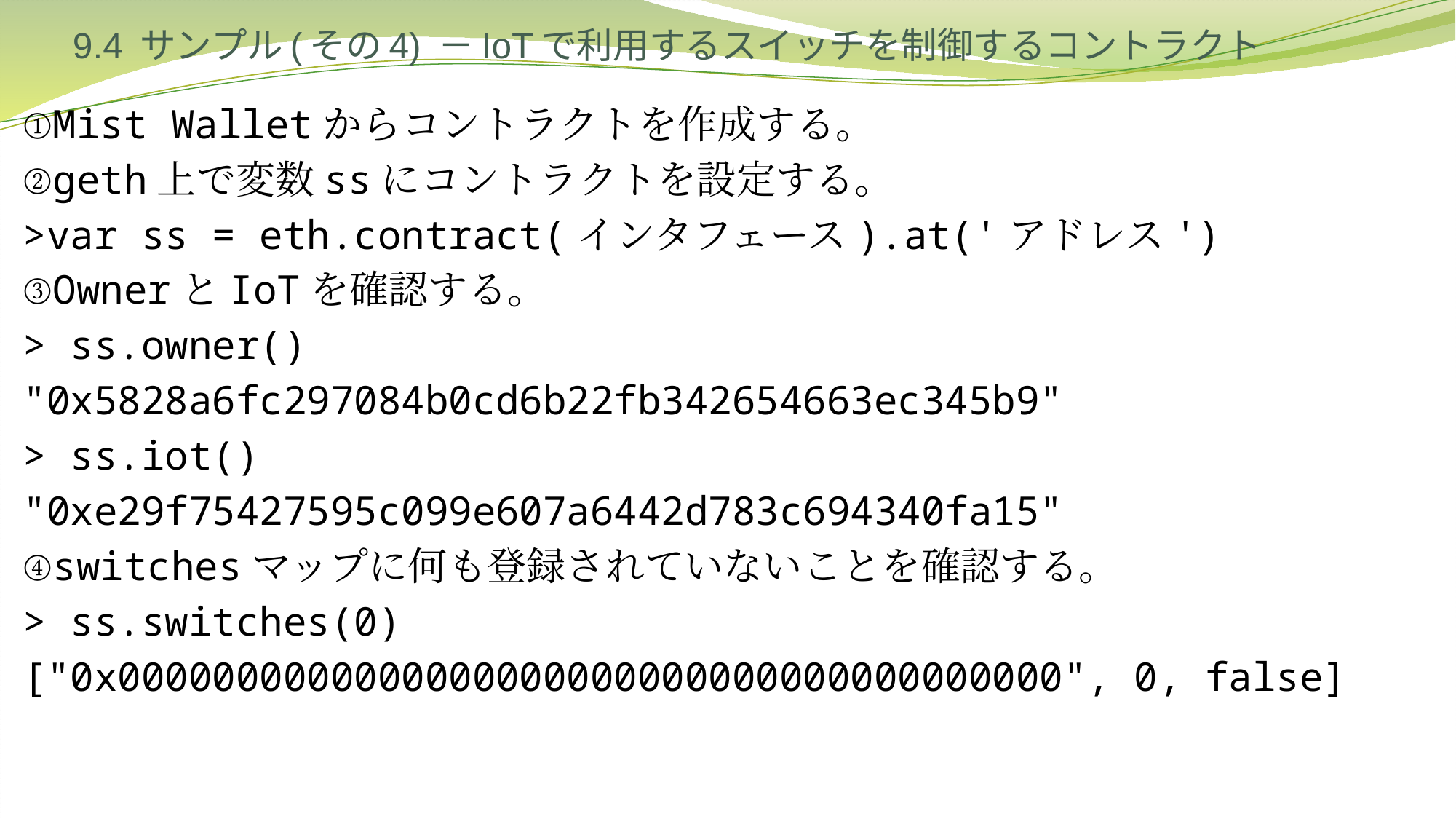

# 9.4 サンプル(その4) －IoTで利用するスイッチを制御するコントラクト

①Mist Walletからコントラクトを作成する。
②geth上で変数ssにコントラクトを設定する。
>var ss = eth.contract(インタフェース).at('アドレス')
③OwnerとIoTを確認する。
> ss.owner()
"0x5828a6fc297084b0cd6b22fb342654663ec345b9"
> ss.iot()
"0xe29f75427595c099e607a6442d783c694340fa15"
④switchesマップに何も登録されていないことを確認する。
> ss.switches(0)
["0x0000000000000000000000000000000000000000", 0, false]